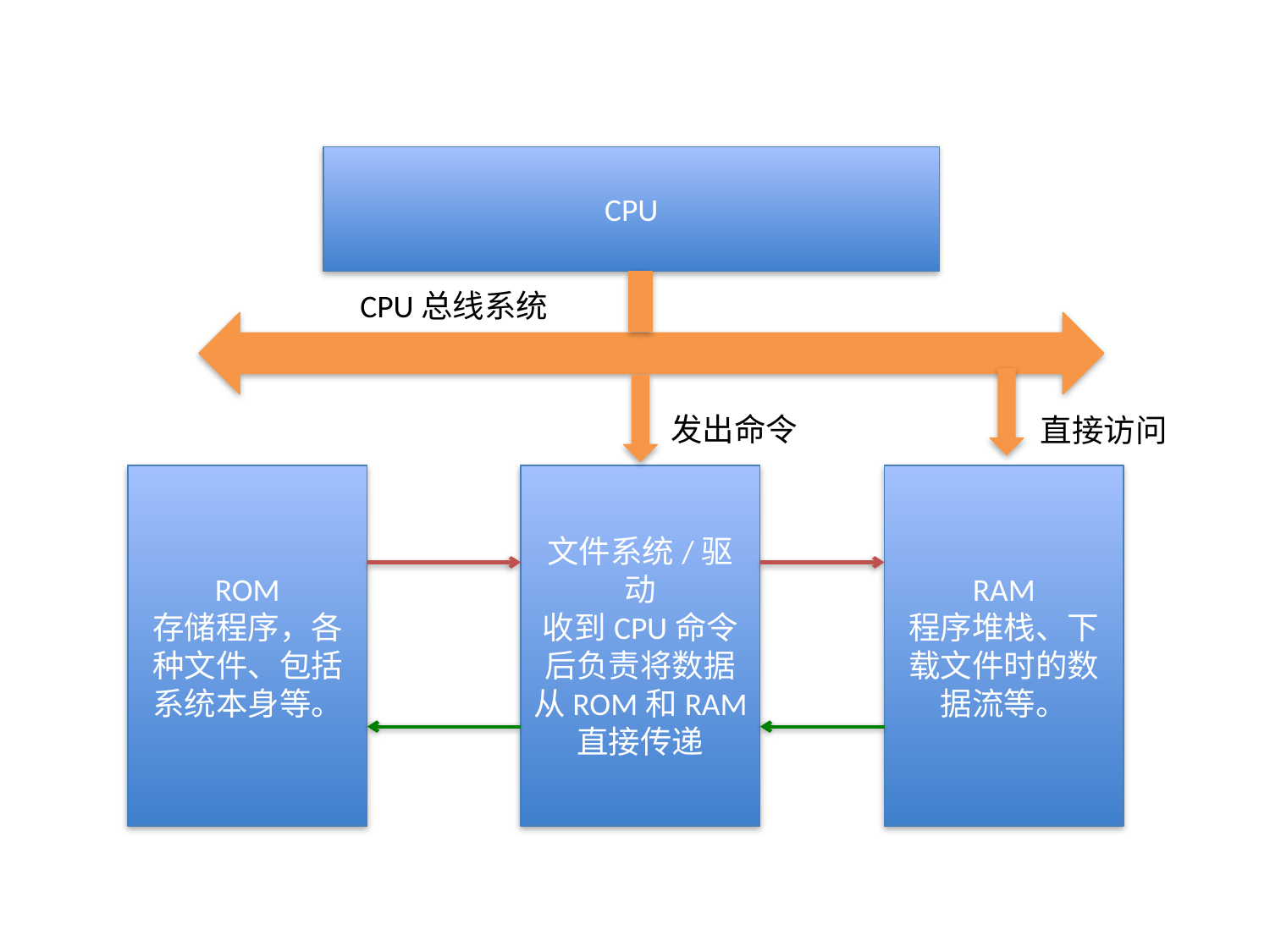

CPU

CPU总线系统

发出命令
直接访问
ROM
存储程序，各种文件、包括系统本身等。
文件系统/驱动
收到CPU命令后负责将数据从ROM和RAM直接传递
RAM
程序堆栈、下载文件时的数据流等。